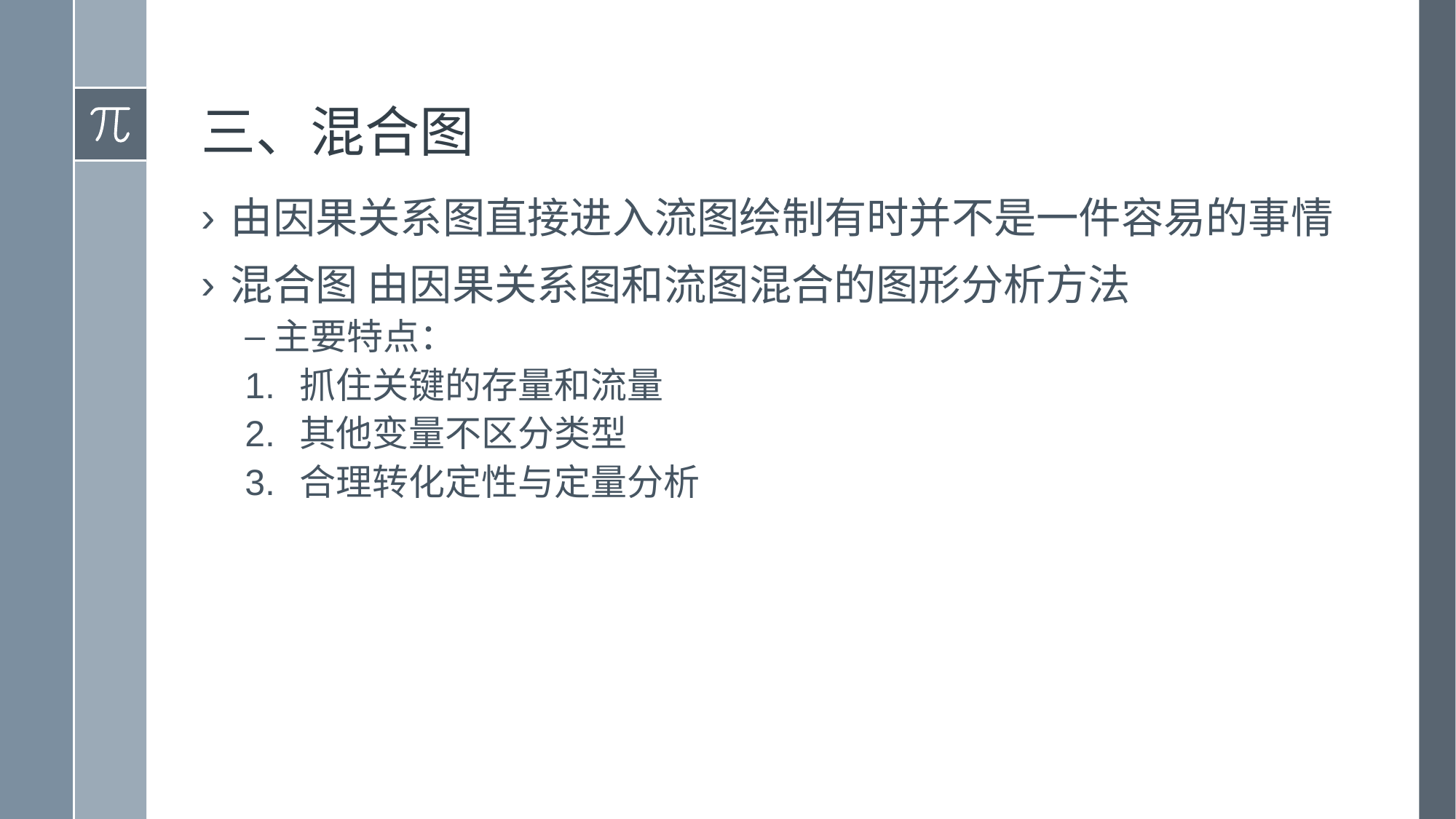

# 三、混合图
由因果关系图直接进入流图绘制有时并不是一件容易的事情
混合图 由因果关系图和流图混合的图形分析方法
主要特点：
抓住关键的存量和流量
其他变量不区分类型
合理转化定性与定量分析